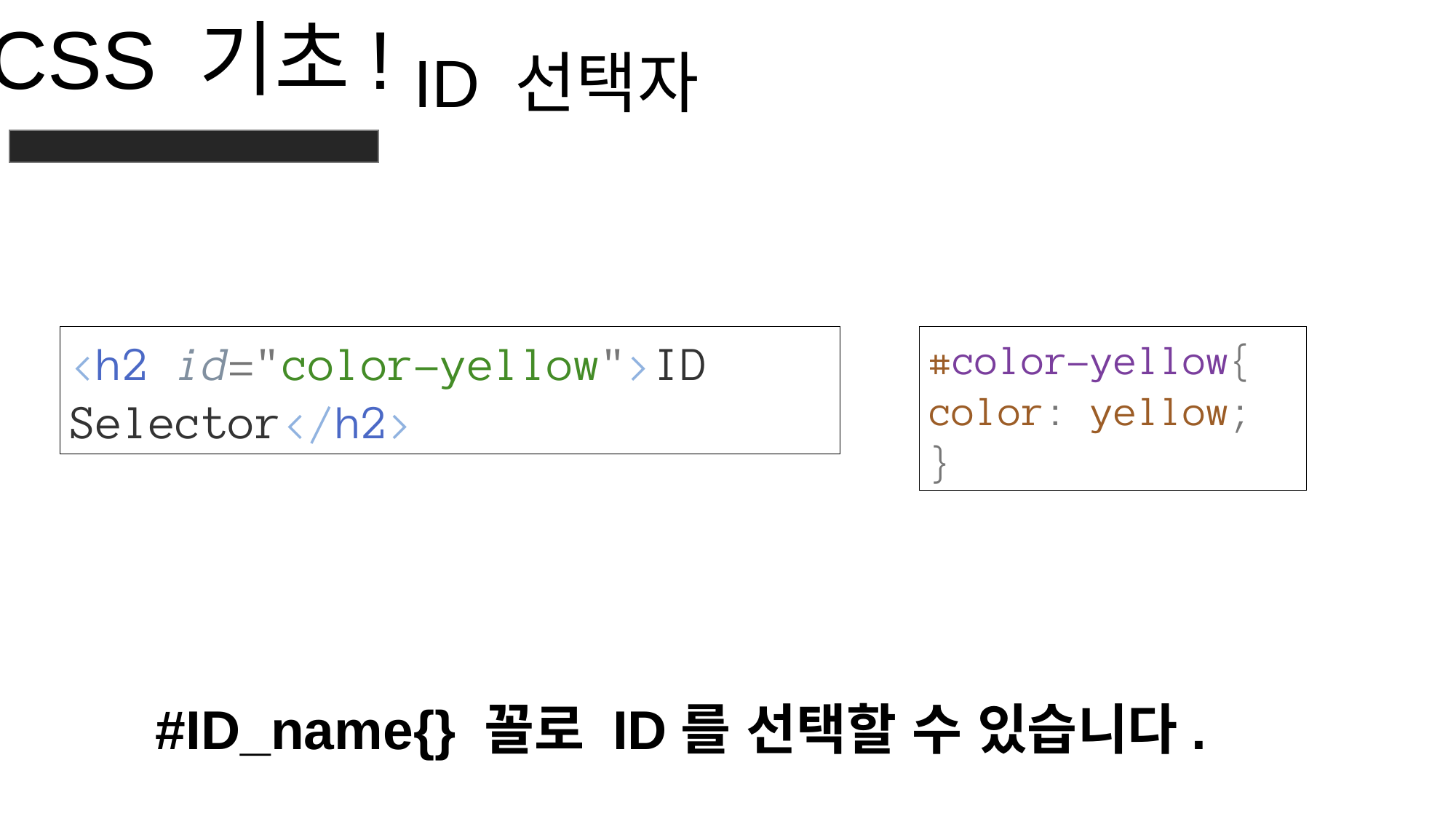

ID 선택자
CSS 기초!

<h2 id="color-yellow">ID Selector</h2>
#color-yellow{
color: yellow;
}
#ID_name{} 꼴로 ID를 선택할 수 있습니다.